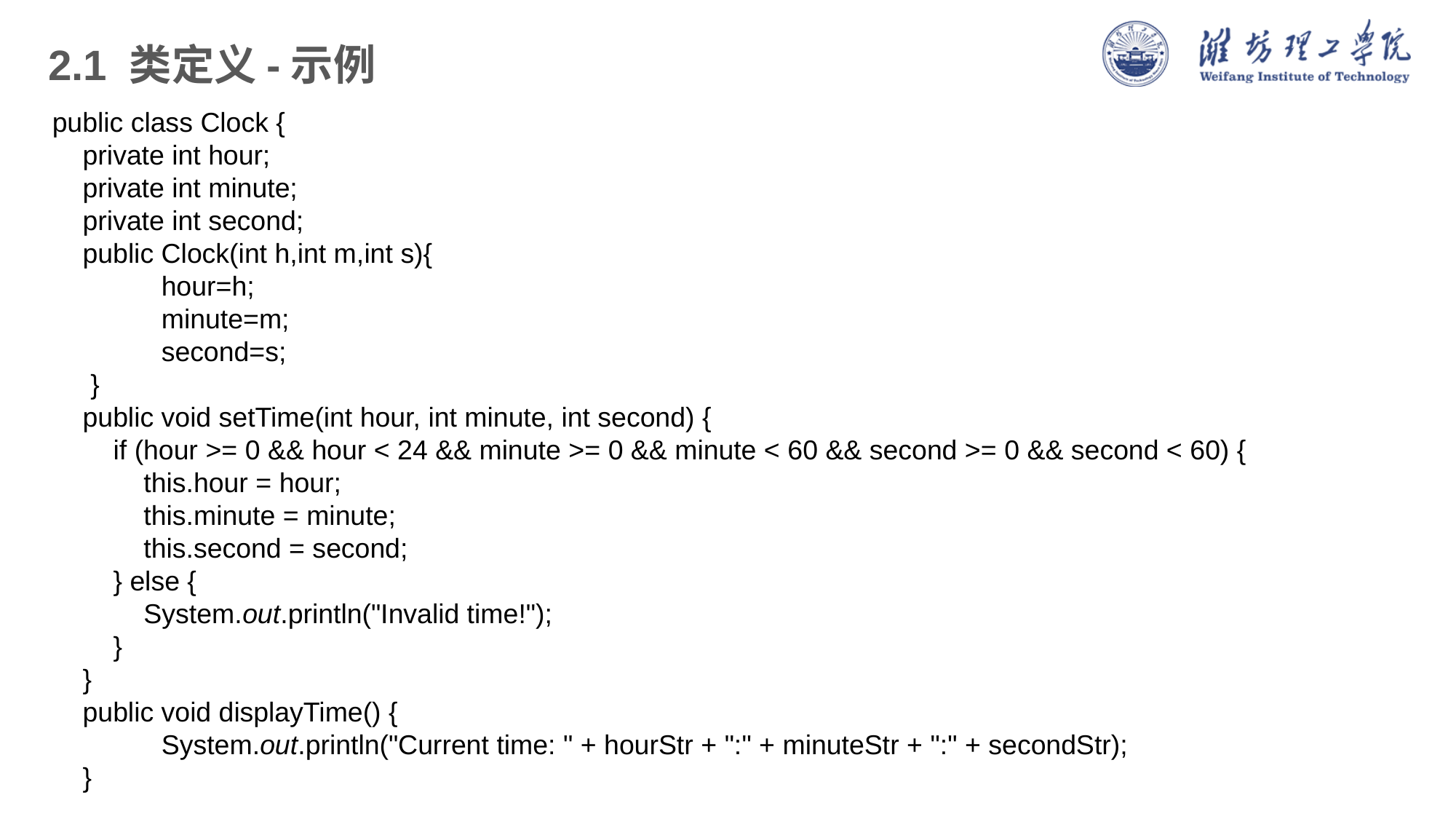

2.1 类定义-示例
public class Clock {
    private int hour;
    private int minute;
    private int second;
    public Clock(int h,int m,int s){
	hour=h;
	minute=m;
	second=s;
     }
    public void setTime(int hour, int minute, int second) {
        if (hour >= 0 && hour < 24 && minute >= 0 && minute < 60 && second >= 0 && second < 60) {
            this.hour = hour;
            this.minute = minute;
            this.second = second;
        } else {
            System.out.println("Invalid time!");
        }
    }
    public void displayTime() {
	System.out.println("Current time: " + hourStr + ":" + minuteStr + ":" + secondStr);
    }